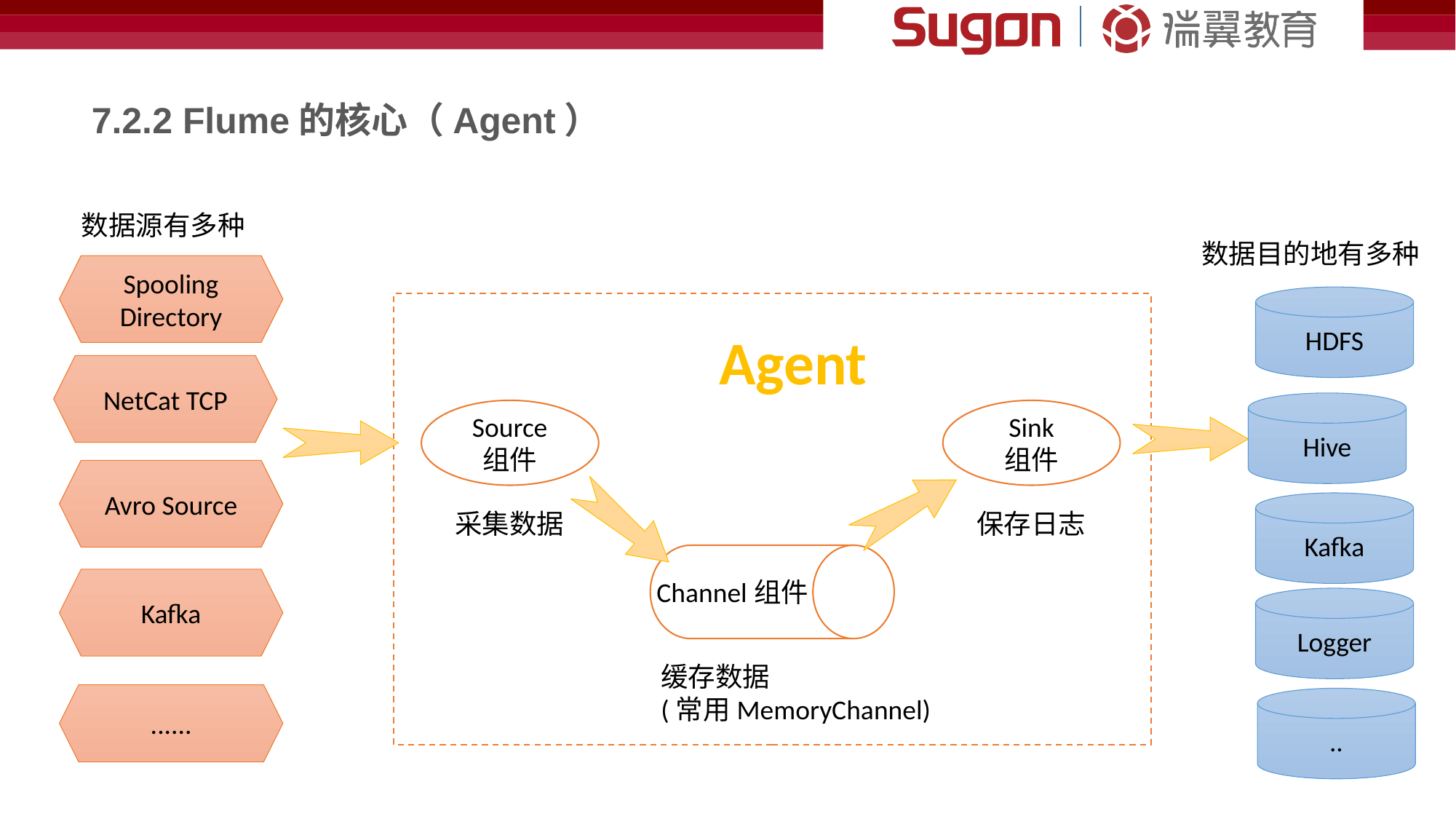

7.2.2 Flume的核心（Agent）
数据源有多种
数据目的地有多种
Spooling Directory
NetCat TCP
Avro Source
Kafka
......
HDFS

Agent
Hive
Source
组件
Sink
组件

Kafka
采集数据
保存日志

Channel组件
Logger
缓存数据
(常用MemoryChannel)
..